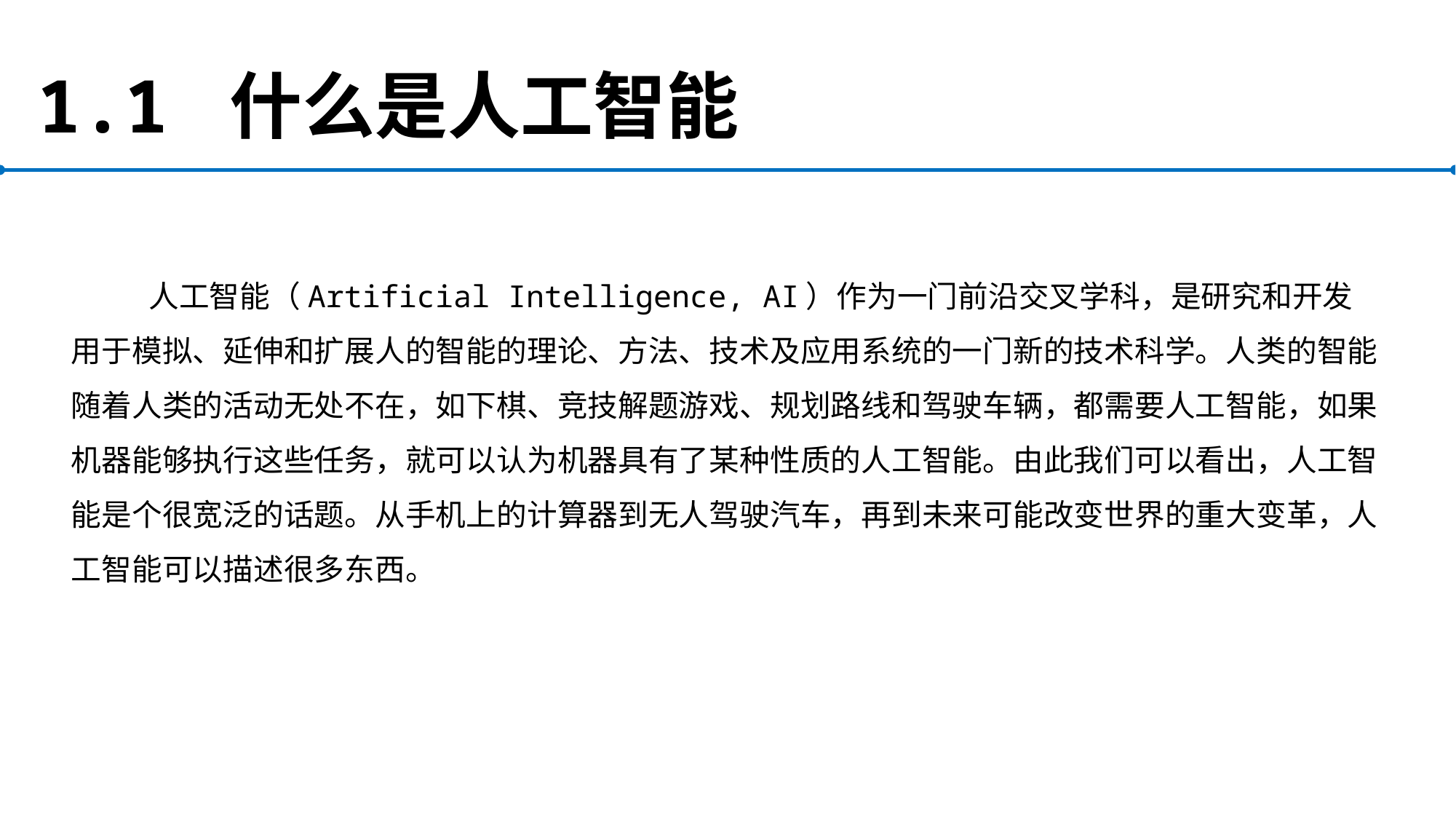

# 1.1 什么是人工智能
人工智能（Artificial Intelligence, AI）作为一门前沿交叉学科，是研究和开发用于模拟、延伸和扩展人的智能的理论、方法、技术及应用系统的一门新的技术科学。人类的智能随着人类的活动无处不在，如下棋、竞技解题游戏、规划路线和驾驶车辆，都需要人工智能，如果机器能够执行这些任务，就可以认为机器具有了某种性质的人工智能。由此我们可以看出，人工智能是个很宽泛的话题。从手机上的计算器到无人驾驶汽车，再到未来可能改变世界的重大变革，人工智能可以描述很多东西。